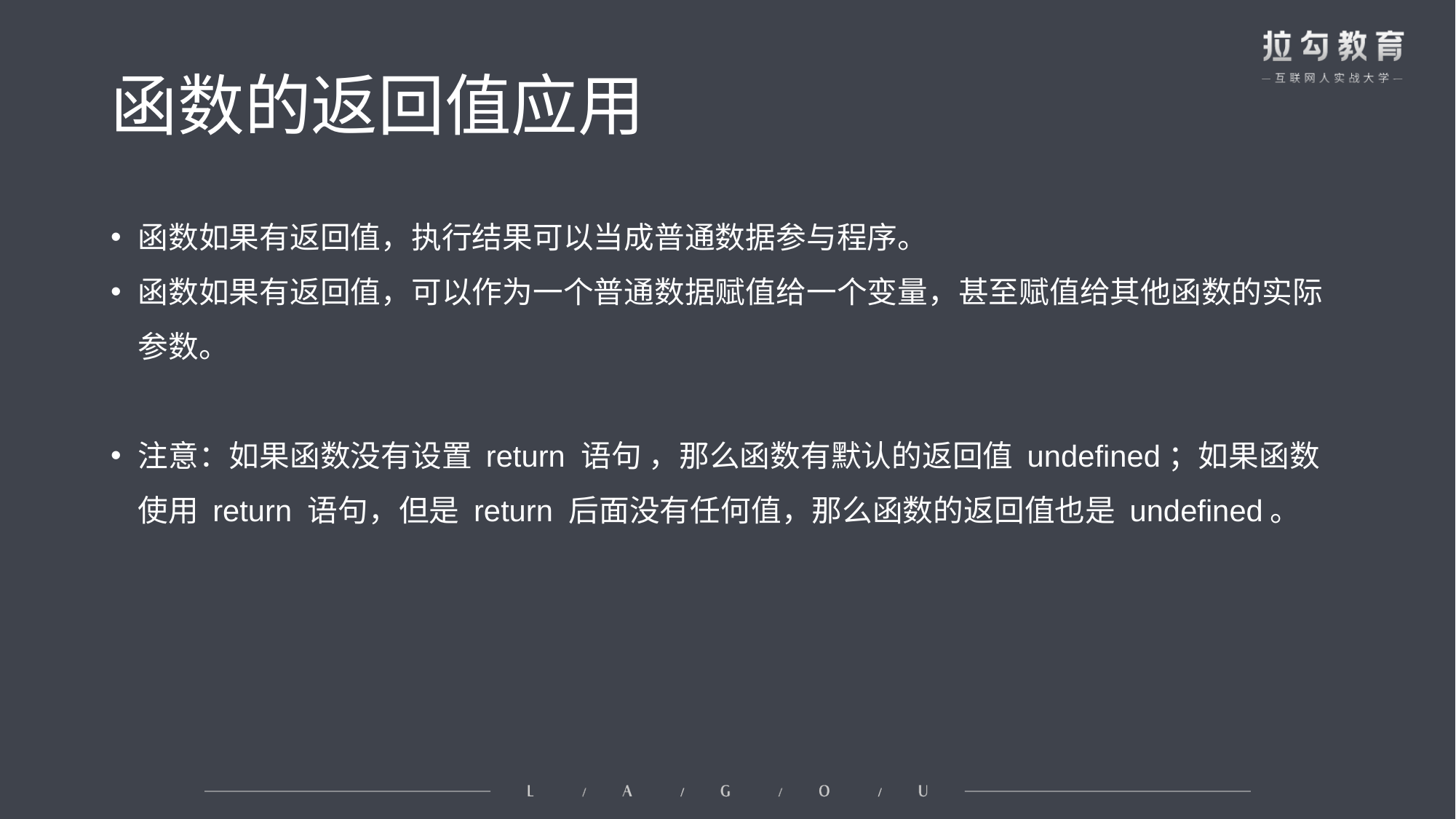

# 函数的返回值应用
函数如果有返回值，执行结果可以当成普通数据参与程序。
函数如果有返回值，可以作为一个普通数据赋值给一个变量，甚至赋值给其他函数的实际参数。

注意：如果函数没有设置 return 语句 ，那么函数有默认的返回值 undefined；如果函数使用 return 语句，但是 return 后面没有任何值，那么函数的返回值也是 undefined。